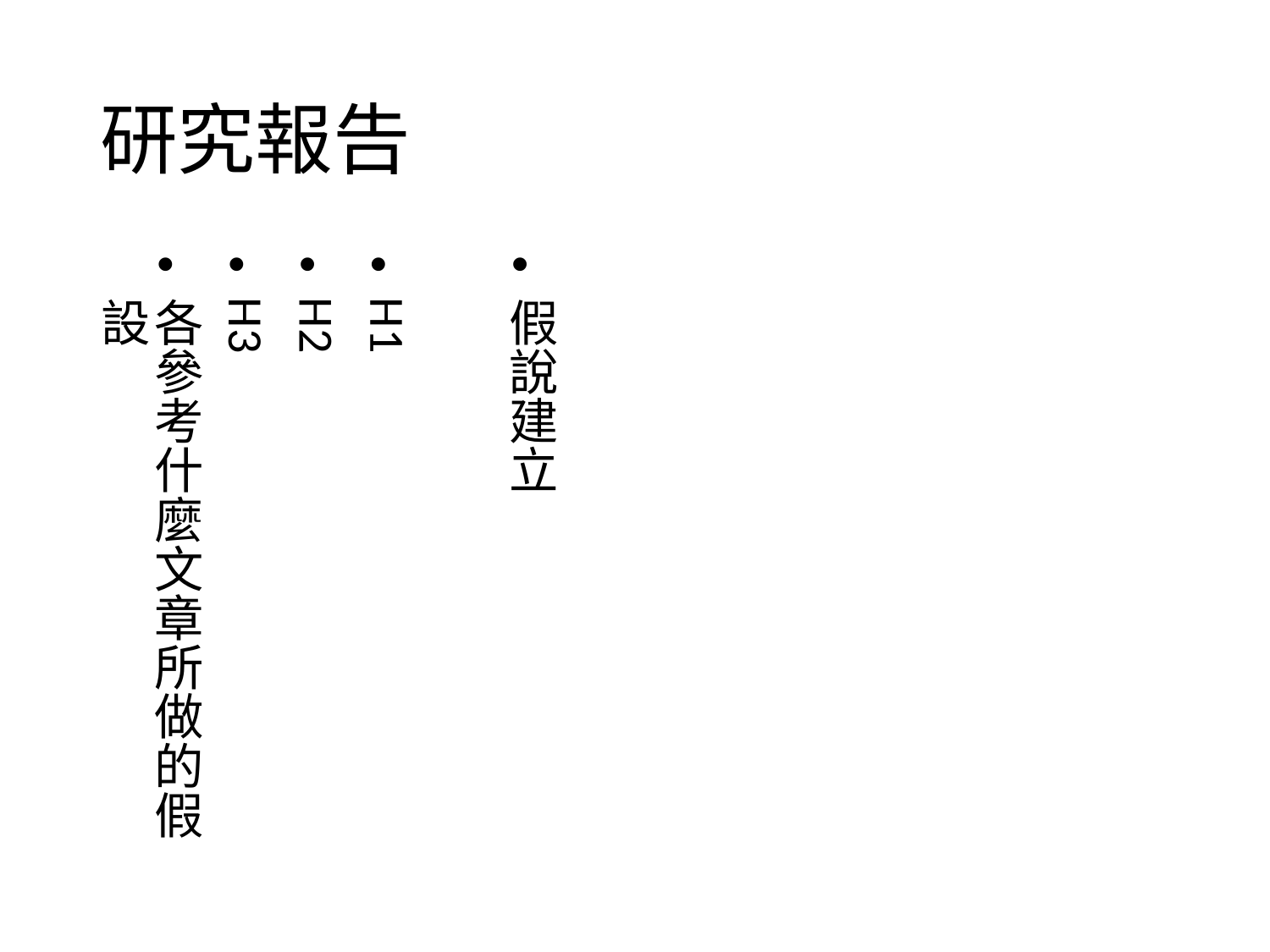

# 研究報告
假說建立

H1
H2
H3
各參考什麼文章所做的假設